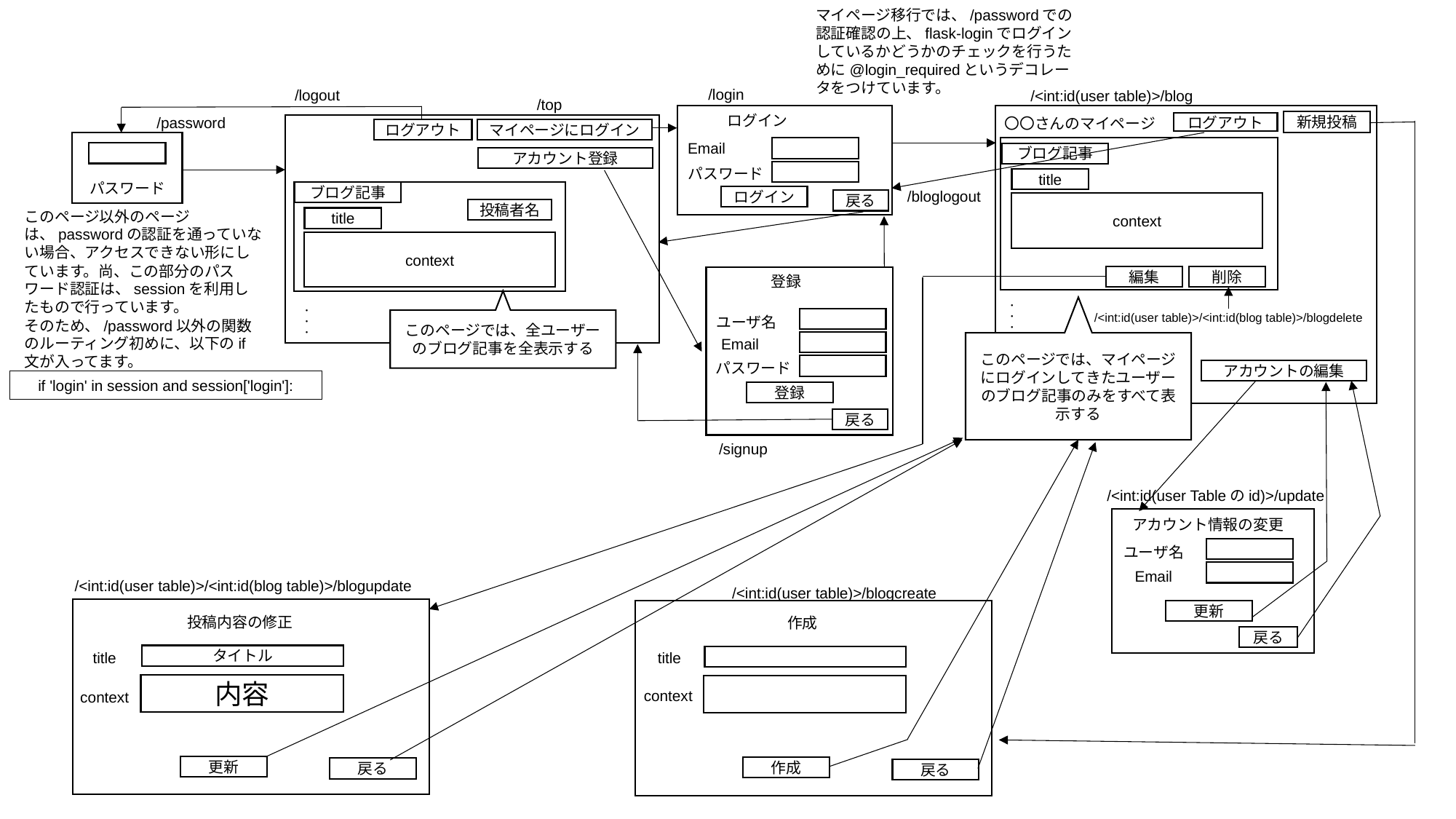

マイページ移行では、/passwordでの認証確認の上、flask-loginでログインしているかどうかのチェックを行うために@login_requiredというデコレータをつけています。
/login
/logout
/<int:id(user table)>/blog
/top
ログイン

/password
〇〇さんのマイページ
新規投稿
ログアウト

ログアウト
マイページにログイン

Email

ブログ記事
アカウント登録
パスワード

title
パスワード
/bloglogout
ブログ記事

ログイン
戻る
context
投稿者名
このページ以外のページは、passwordの認証を通っていない場合、アクセスできない形にしています。尚、この部分のパスワード認証は、sessionを利用したもので行っています。
そのため、/password以外の関数のルーティング初めに、以下のif文が入ってます。
title
context
編集
削除
登録

このページでは、全ユーザーのブログ記事を全表示する
・
・
・
このページでは、マイページにログインしてきたユーザーのブログ記事のみをすべて表示する
・
・
・
/<int:id(user table)>/<int:id(blog table)>/blogdelete
ユーザ名

Email

パスワード

アカウントの編集
if 'login' in session and session['login']:
登録
戻る
/signup
/<int:id(user Tableのid)>/update

アカウント情報の変更
ユーザ名

Email

/<int:id(user table)>/<int:id(blog table)>/blogupdate
/<int:id(user table)>/blogcreate

更新
投稿内容の修正
作成
戻る
title
title
タイトル

title
内容

context
context
context
更新
作成
戻る
戻る